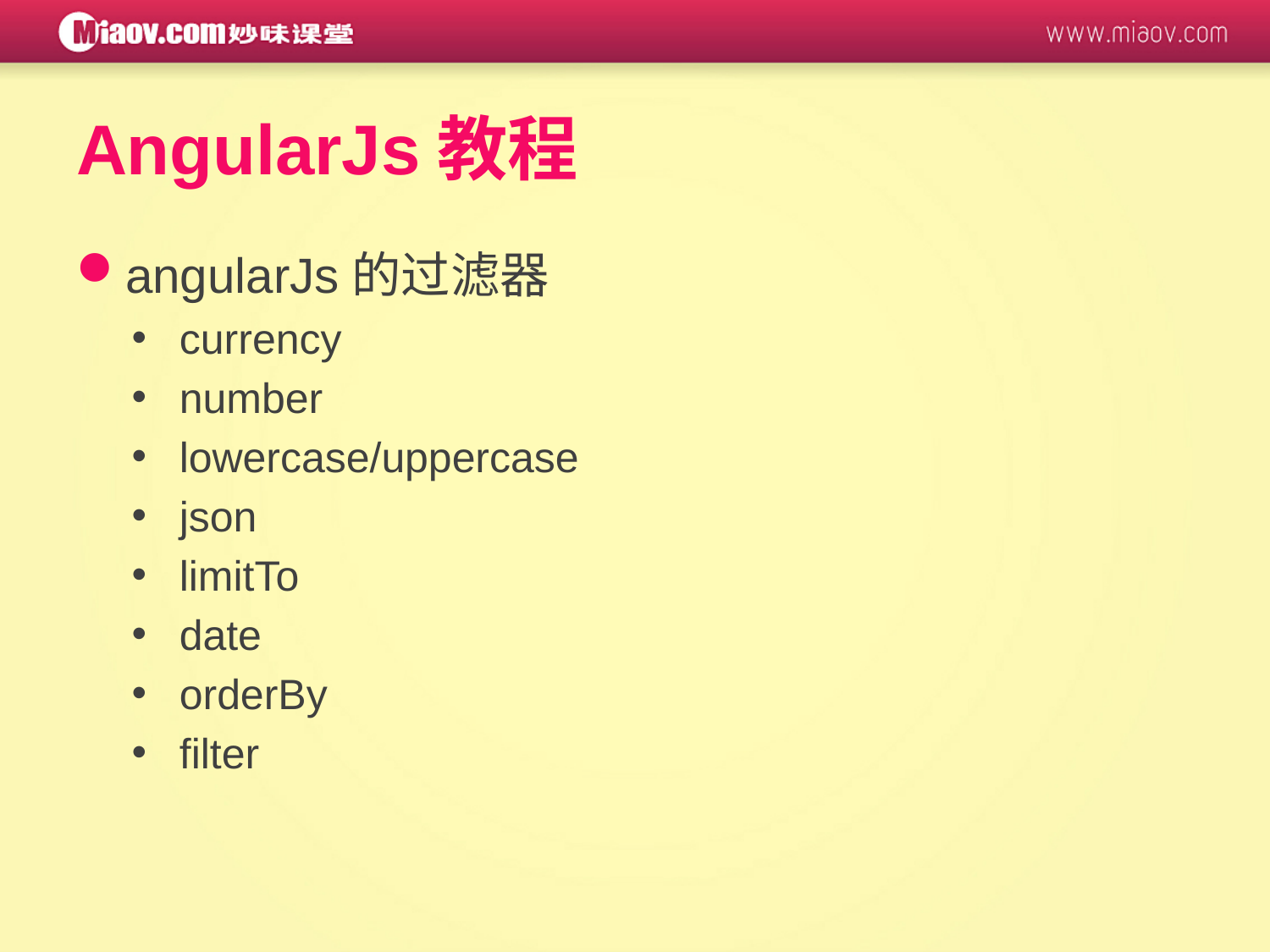

# AngularJs教程
angularJs的过滤器
currency
number
lowercase/uppercase
json
limitTo
date
orderBy
filter